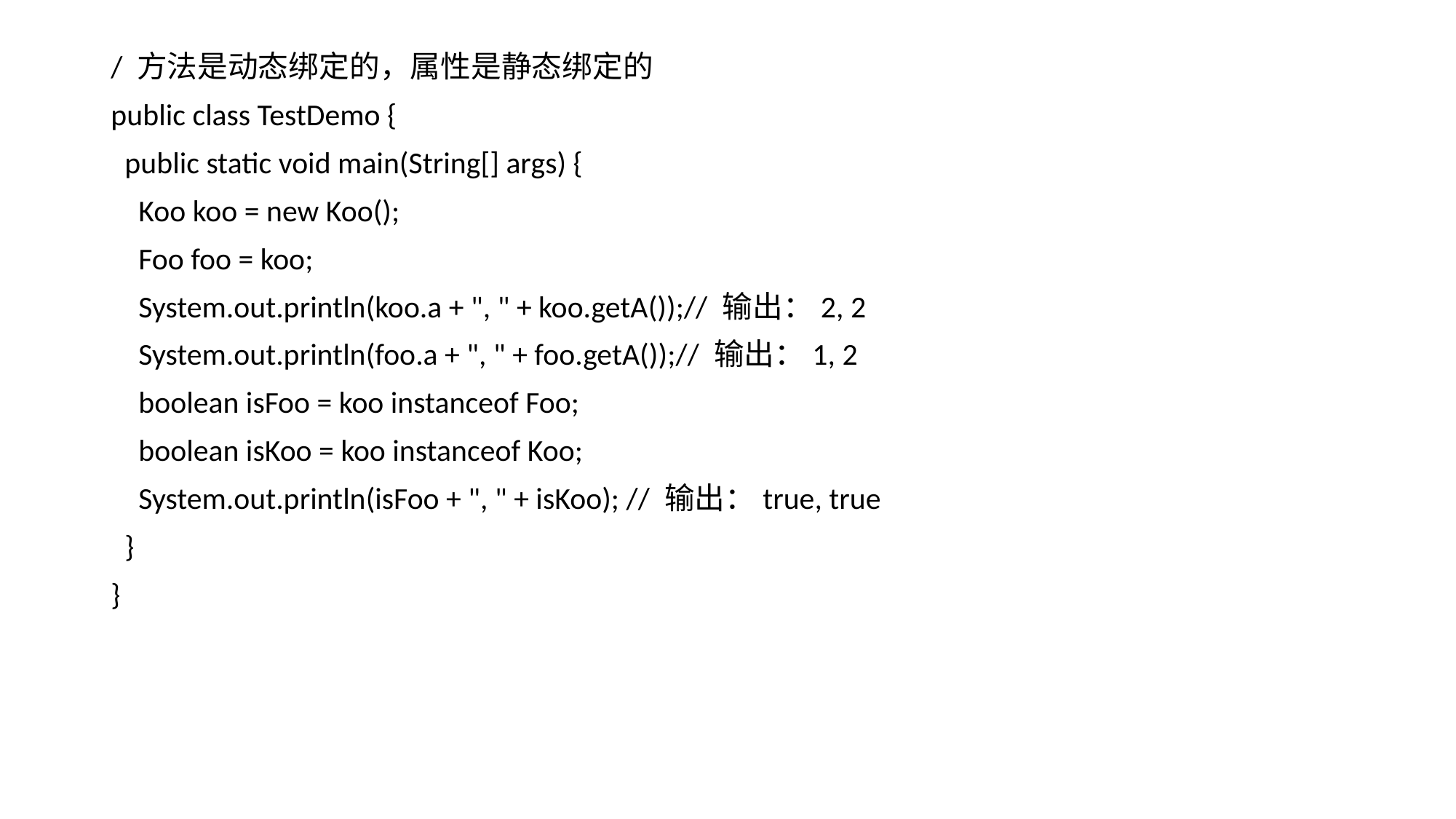

/ 方法是动态绑定的，属性是静态绑定的
public class TestDemo {
  public static void main(String[] args) {
    Koo koo = new Koo();
    Foo foo = koo;
    System.out.println(koo.a + ", " + koo.getA());// 输出：2, 2
    System.out.println(foo.a + ", " + foo.getA());// 输出：1, 2
    boolean isFoo = koo instanceof Foo;
    boolean isKoo = koo instanceof Koo;
    System.out.println(isFoo + ", " + isKoo); // 输出：true, true
  }
}